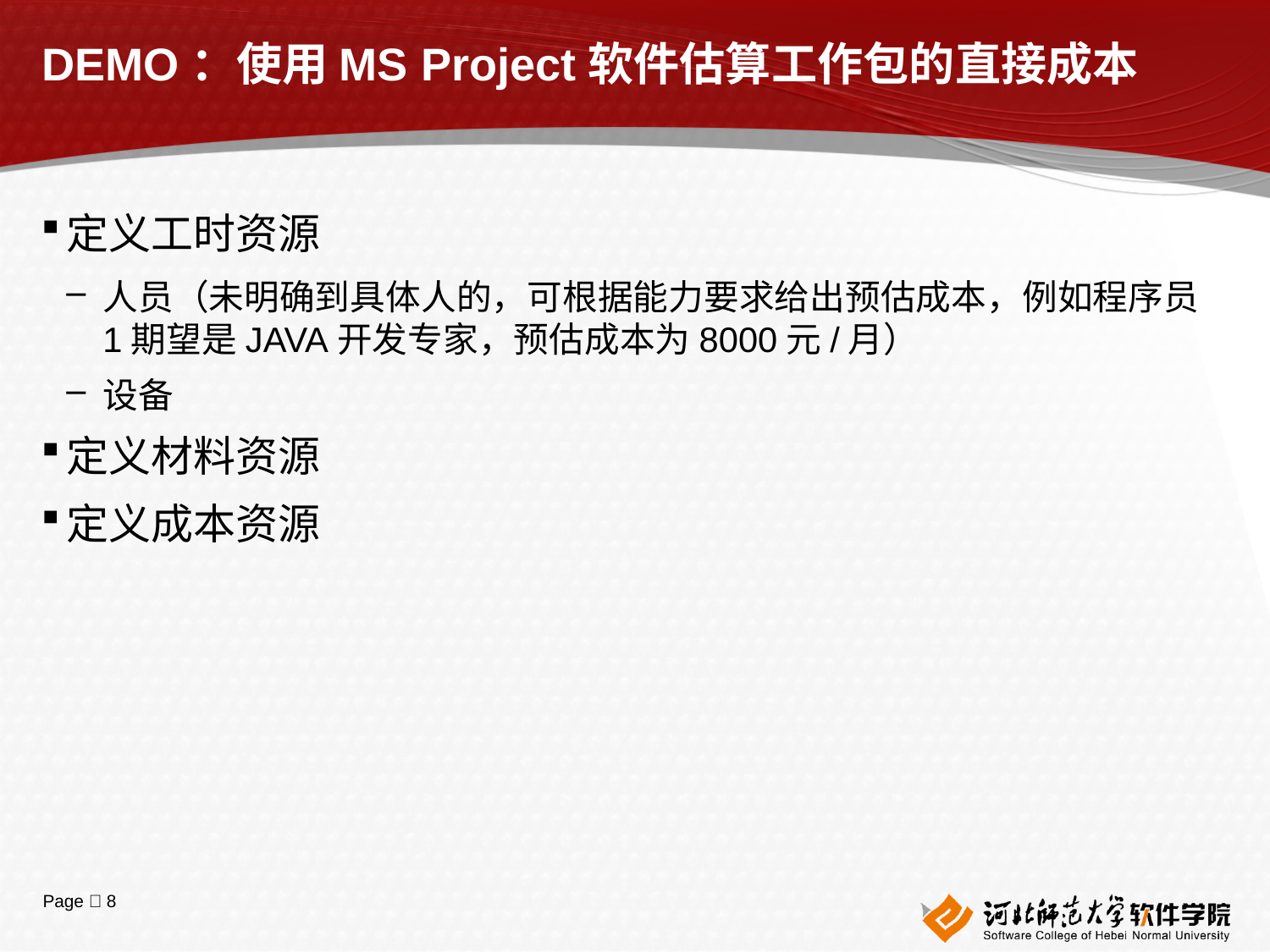

# DEMO：使用MS Project软件估算工作包的直接成本
定义工时资源
人员（未明确到具体人的，可根据能力要求给出预估成本，例如程序员1期望是JAVA开发专家，预估成本为8000元/月）
设备
定义材料资源
定义成本资源